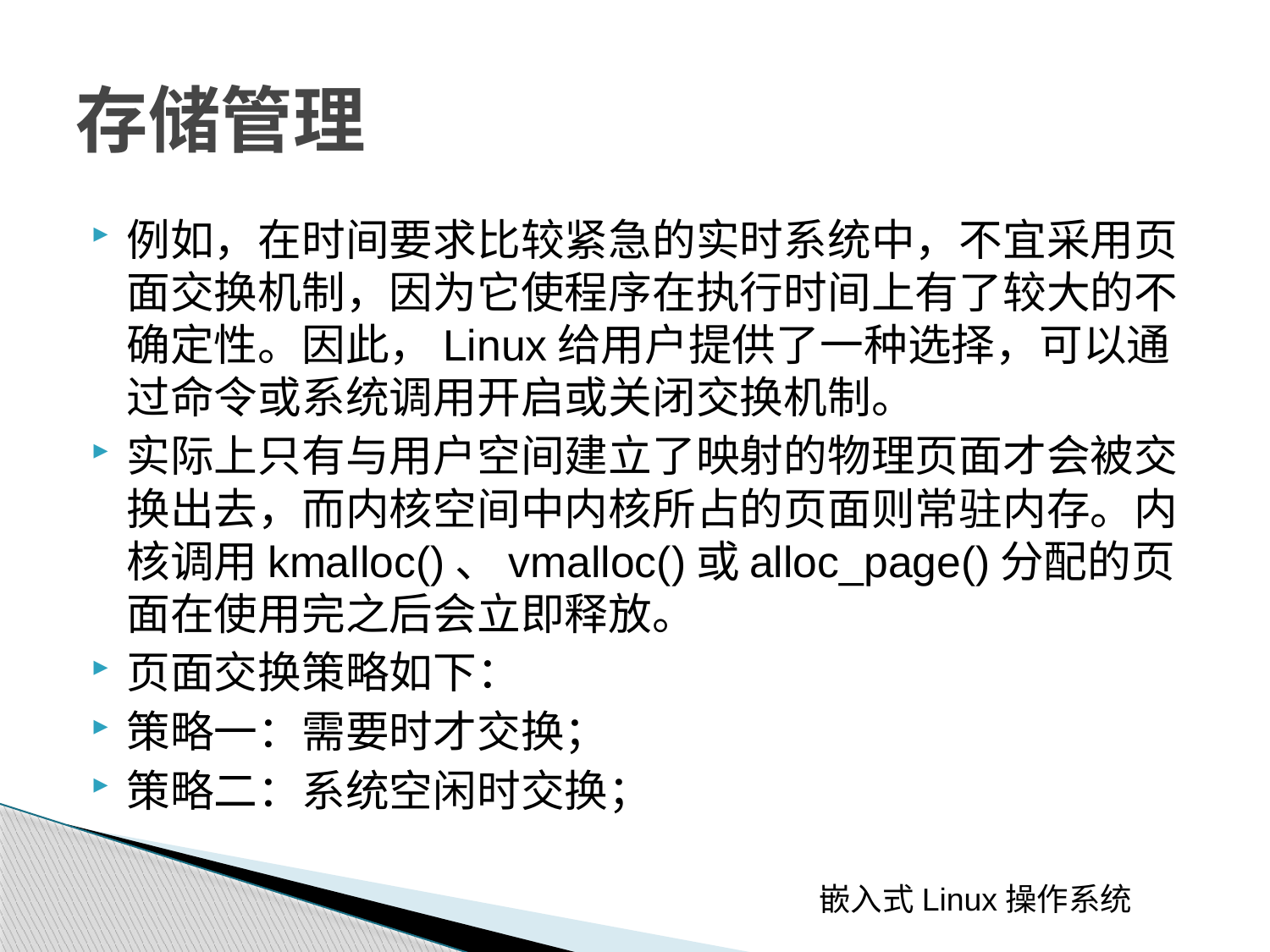

# 存储管理
例如，在时间要求比较紧急的实时系统中，不宜采用页面交换机制，因为它使程序在执行时间上有了较大的不确定性。因此，Linux给用户提供了一种选择，可以通过命令或系统调用开启或关闭交换机制。
实际上只有与用户空间建立了映射的物理页面才会被交换出去，而内核空间中内核所占的页面则常驻内存。内核调用kmalloc()、vmalloc()或alloc_page()分配的页面在使用完之后会立即释放。
页面交换策略如下：
策略一：需要时才交换；
策略二：系统空闲时交换；
         嵌入式Linux操作系统